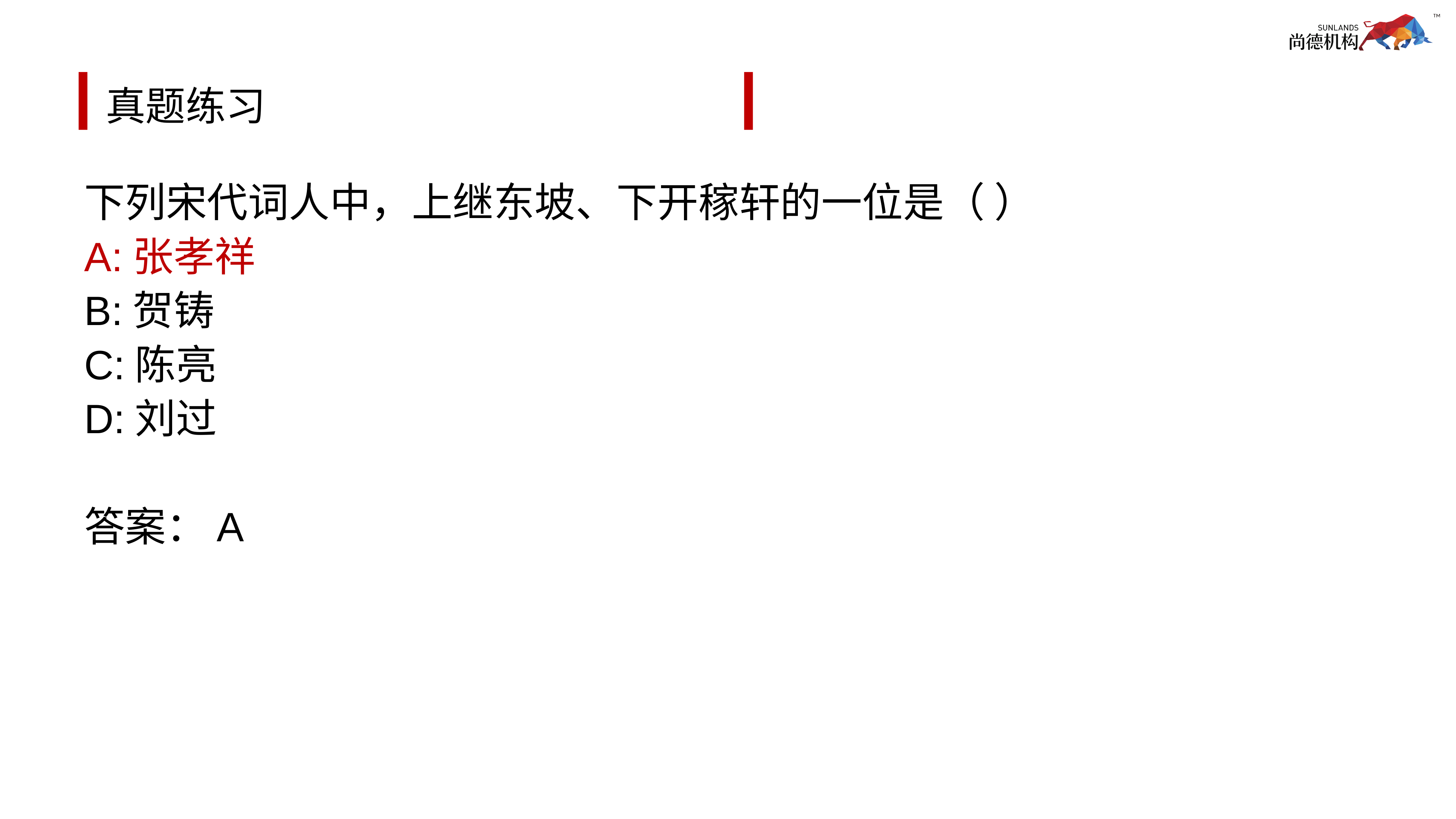

# 真题练习
下列宋代词人中，上继东坡、下开稼轩的一位是（ ）
A:张孝祥
B:贺铸
C:陈亮
D:刘过

答案：A